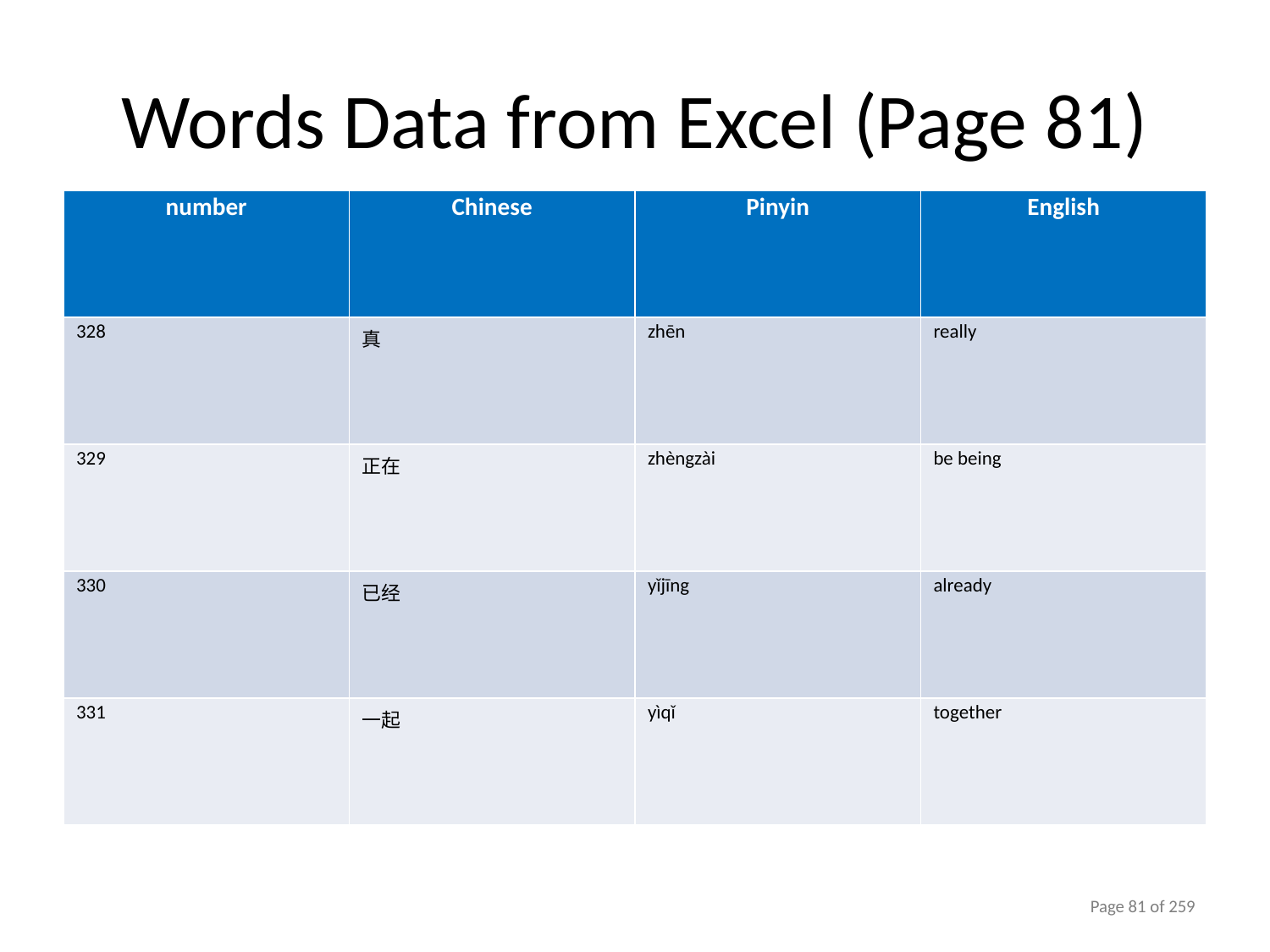

# Words Data from Excel (Page 81)
| number | Chinese | Pinyin | English |
| --- | --- | --- | --- |
| 328 | 真 | zhēn | really |
| 329 | 正在 | zhèngzài | be being |
| 330 | 已经 | yǐjīng | already |
| 331 | 一起 | yìqǐ | together |

Page 81 of 259